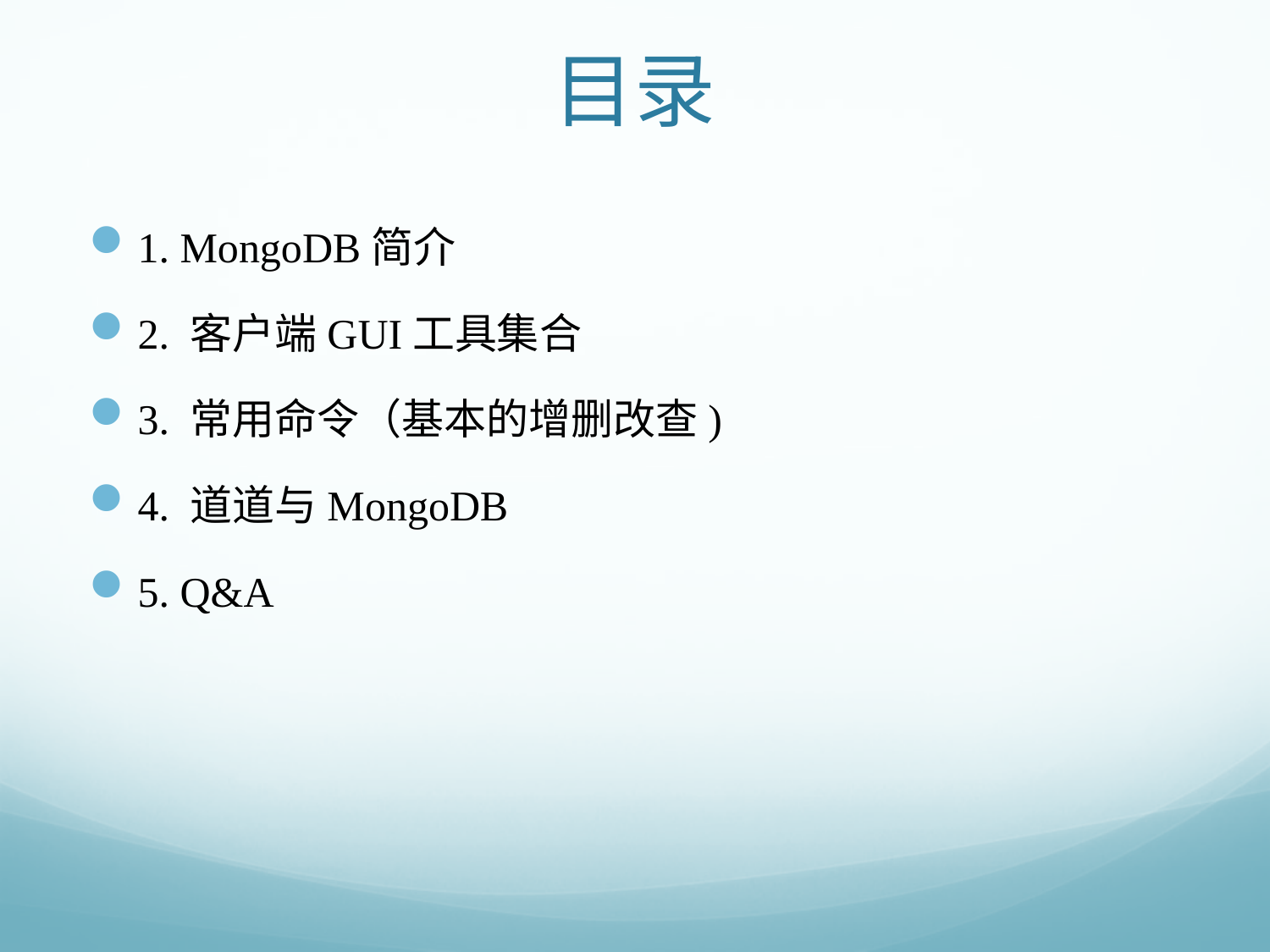

# 目录

1. MongoDB简介
2. 客户端GUI工具集合
3. 常用命令（基本的增删改查)
4. 道道与MongoDB
5. Q&A